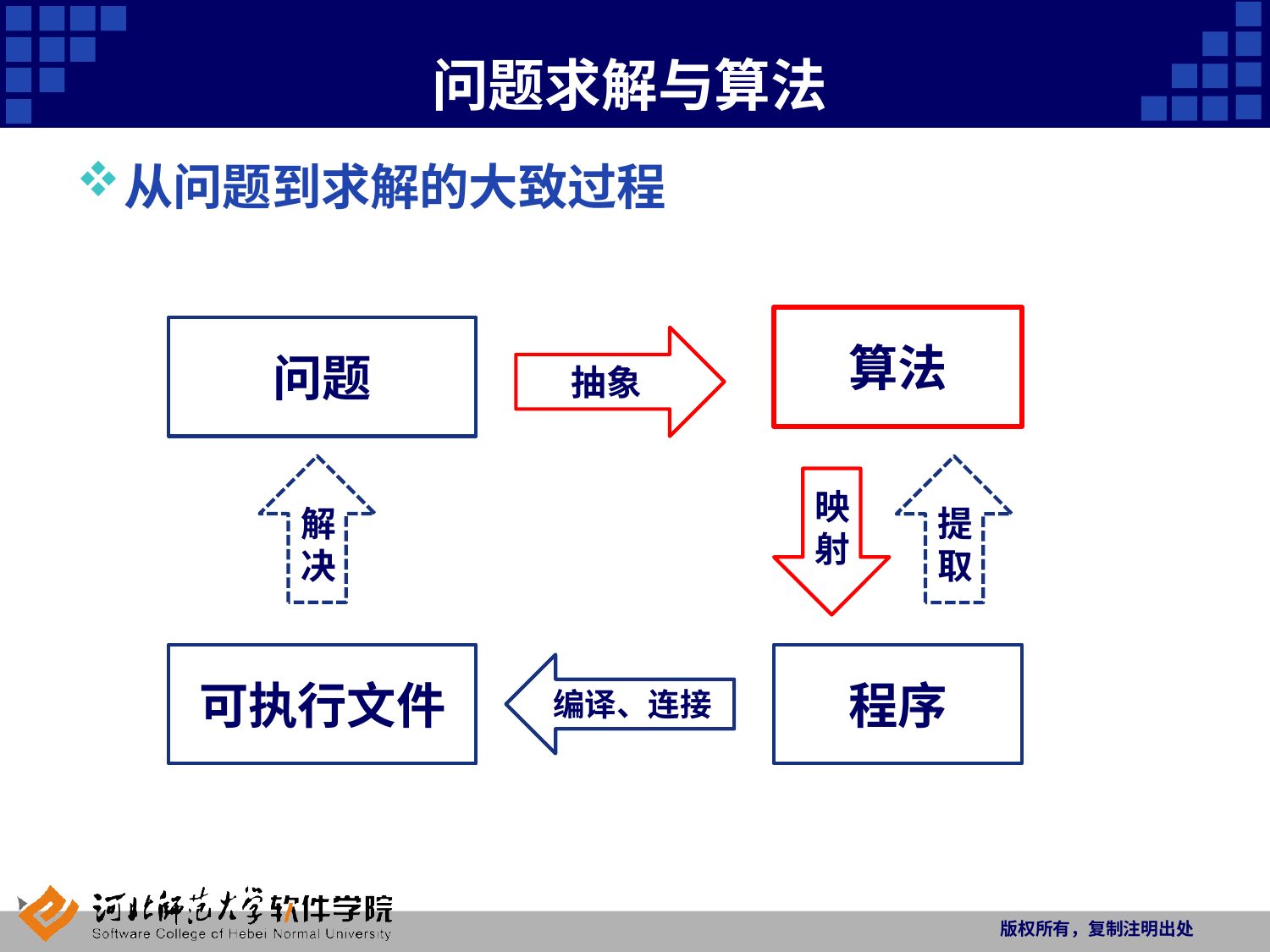

# 问题求解与算法
从问题到求解的大致过程

算法
问题
抽象
解决
提取
映射
可执行文件
程序
编译、连接
版权所有，复制注明出处